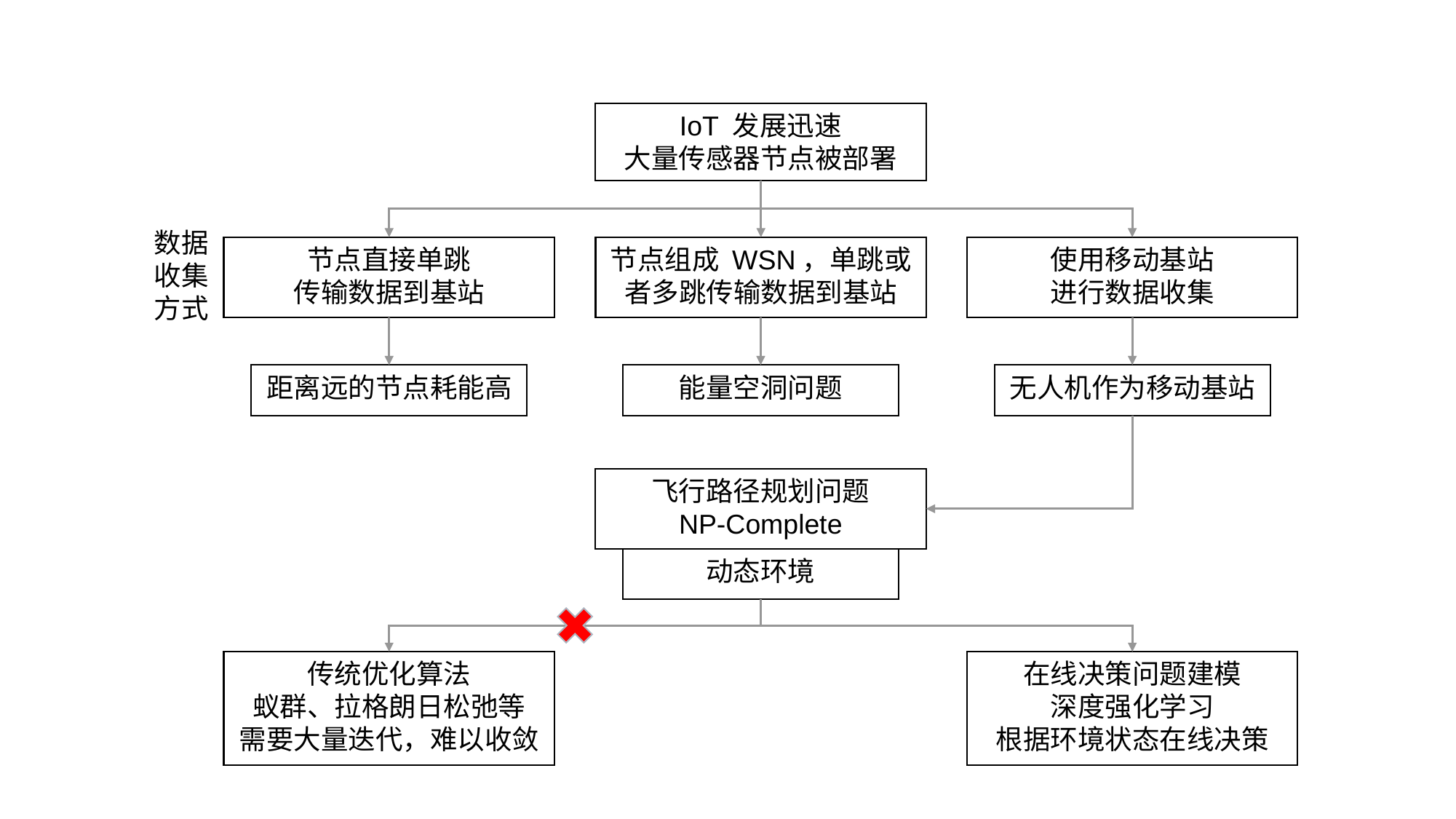

IoT 发展迅速
大量传感器节点被部署
数据收集方式
节点组成 WSN，单跳或者多跳传输数据到基站
节点直接单跳
传输数据到基站
使用移动基站
进行数据收集
无人机作为移动基站
距离远的节点耗能高
能量空洞问题
飞行路径规划问题
NP-Complete
动态环境

传统优化算法
蚁群、拉格朗日松弛等
需要大量迭代，难以收敛
在线决策问题建模
深度强化学习
根据环境状态在线决策